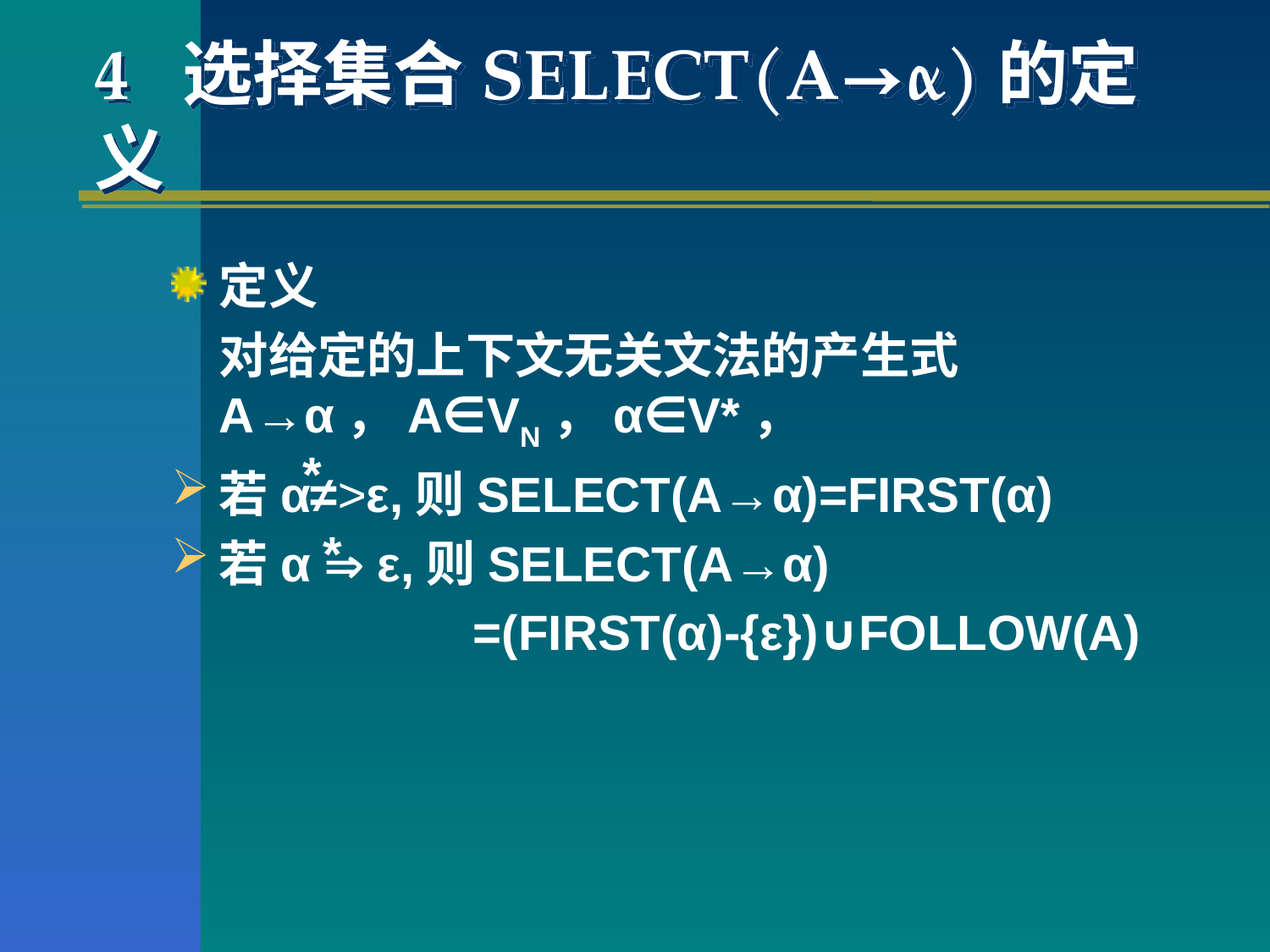

# 4  选择集合SELECT(A→α)的定义
定义
	对给定的上下文无关文法的产生式A→α，A∈VN，α∈V*，
若α≠>ε,则SELECT(A→α)=FIRST(α)
若α ⇒ ε,则SELECT(A→α)
			=(FIRST(α)-{ε})∪FOLLOW(A)

*
*